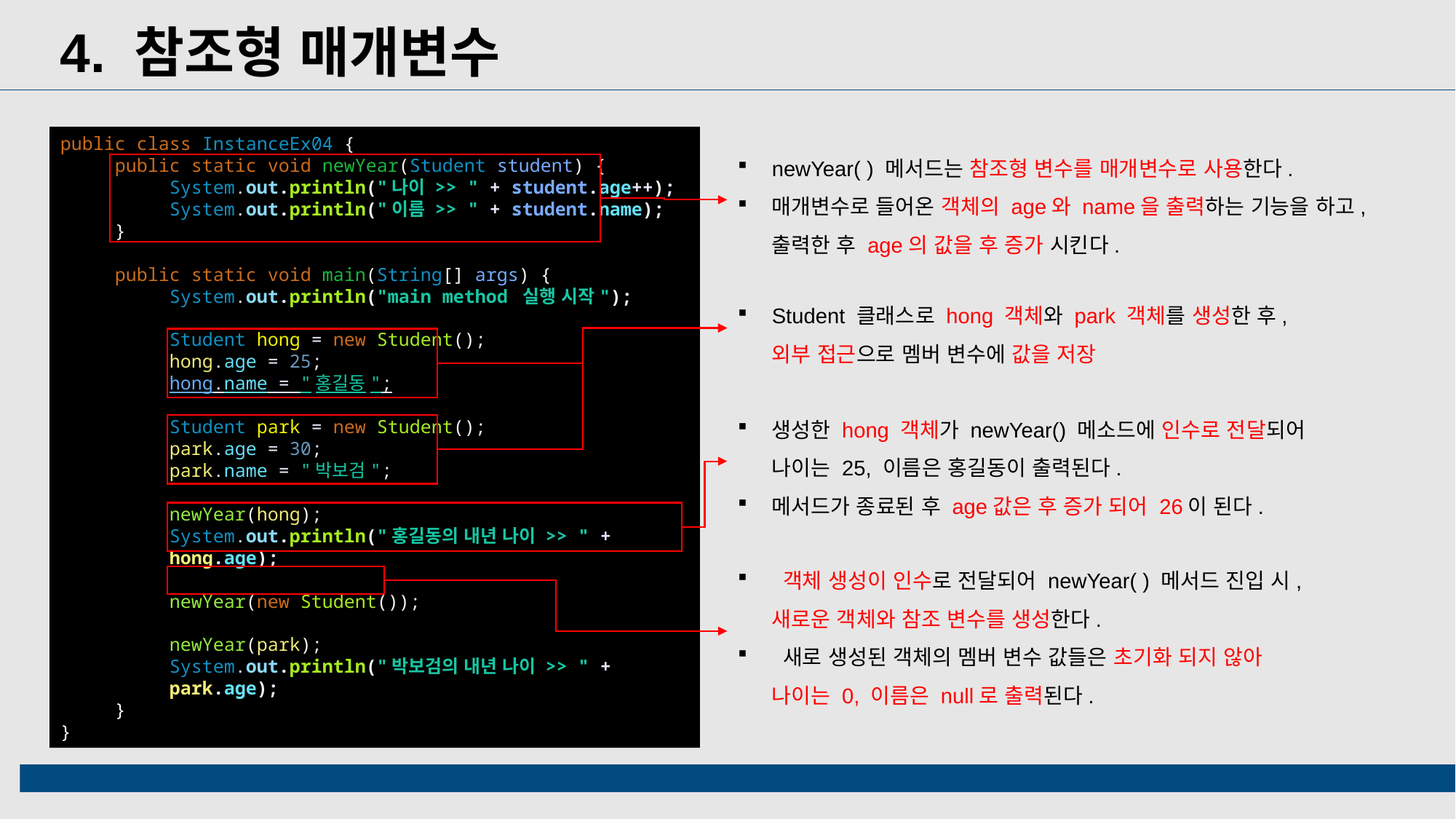

4. 참조형 매개변수
public class InstanceEx04 {
public static void newYear(Student student) {
System.out.println("나이 >> " + student.age++);
System.out.println("이름 >> " + student.name);
}

public static void main(String[] args) {
System.out.println("main method 실행 시작");

Student hong = new Student();
hong.age = 25;
hong.name = "홍길동";

Student park = new Student();
park.age = 30;
park.name = "박보검";

newYear(hong);
System.out.println("홍길동의 내년 나이 >> " + hong.age);

newYear(new Student());

newYear(park);
System.out.println("박보검의 내년 나이 >> " + park.age);
}
}
newYear( ) 메서드는 참조형 변수를 매개변수로 사용한다.
매개변수로 들어온 객체의 age와 name을 출력하는 기능을 하고,출력한 후 age의 값을 후 증가 시킨다.

Student 클래스로 hong 객체와 park 객체를 생성한 후,외부 접근으로 멤버 변수에 값을 저장

생성한 hong 객체가 newYear() 메소드에 인수로 전달되어 나이는 25, 이름은 홍길동이 출력된다.
메서드가 종료된 후 age값은 후 증가 되어 26이 된다.

 객체 생성이 인수로 전달되어 newYear( ) 메서드 진입 시,  새로운 객체와 참조 변수를 생성한다.
 새로 생성된 객체의 멤버 변수 값들은 초기화 되지 않아 나이는 0, 이름은 null로 출력된다.